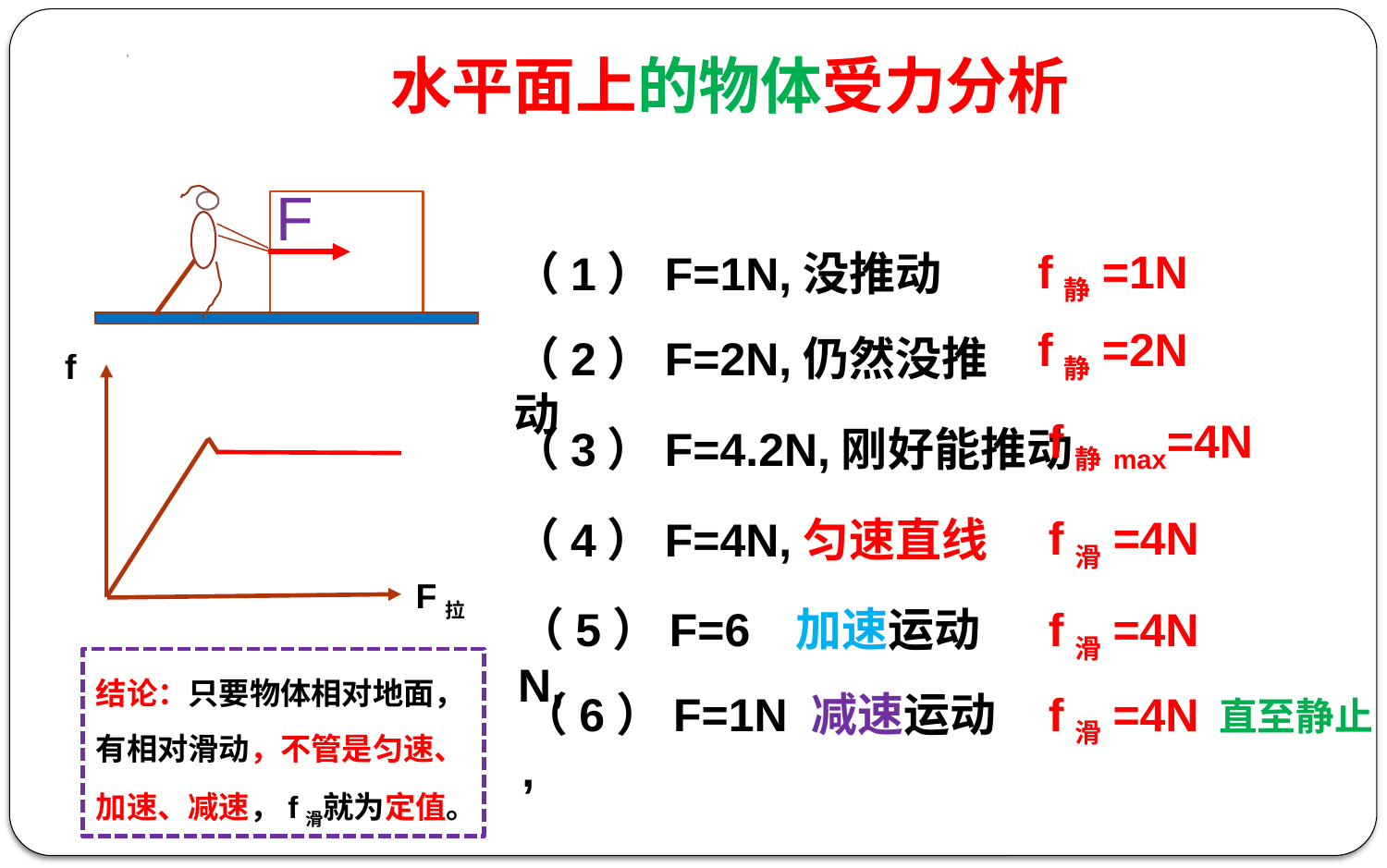

水平面上的物体受力分析
F

f静=1N
（1）F=1N,没推动

f静=2N
（2）F=2N,仍然没推动
f
F拉
f静max=4N
（3）F=4.2N,刚好能推动
f滑=4N
（4）F=4N,匀速直线
加速运动
（5）F=6N,
f滑=4N
结论：只要物体相对地面，有相对滑动，不管是匀速、加速、减速，f滑就为定值。
f滑=4N
减速运动
（6）F=1N,
直至静止